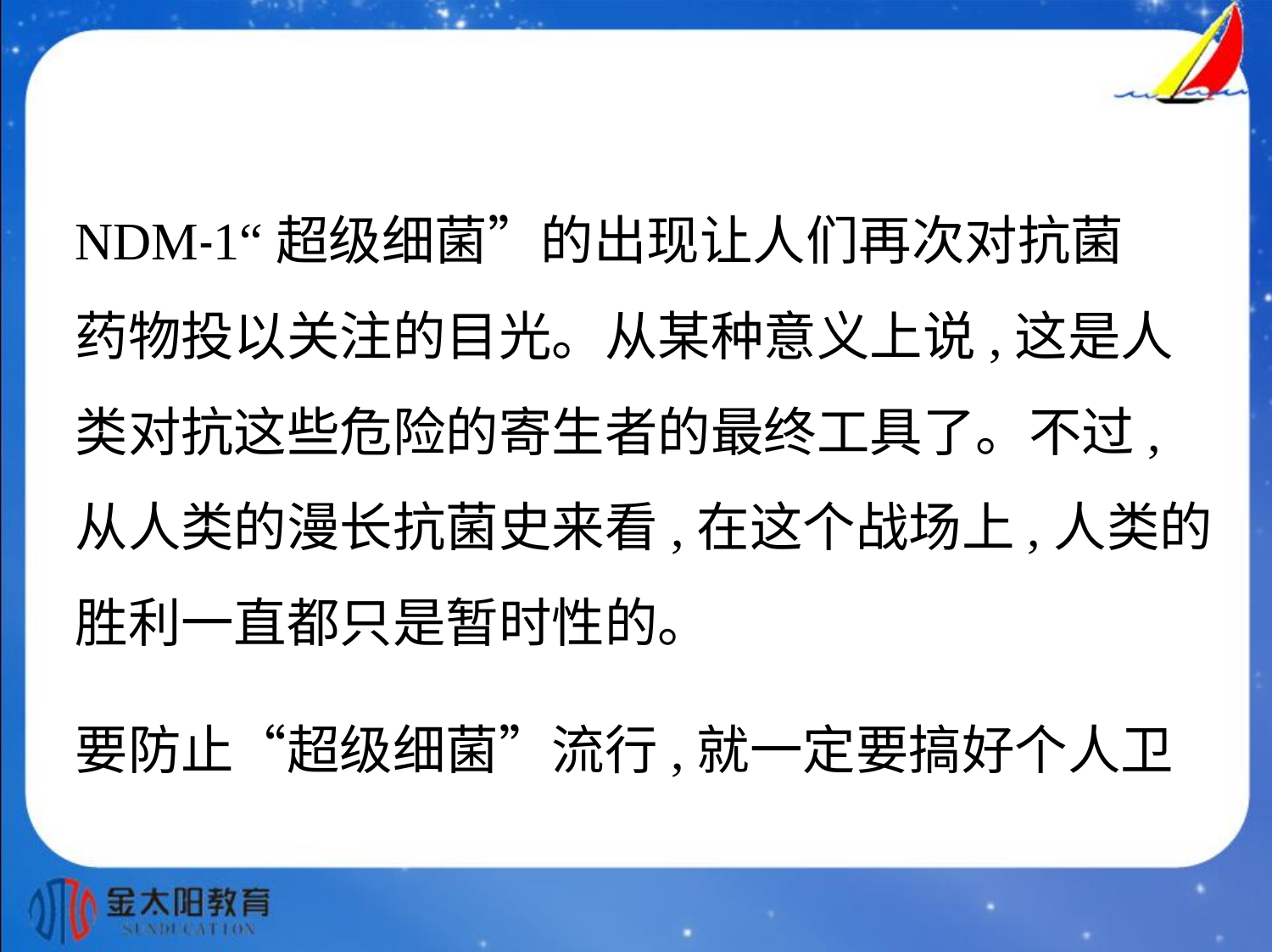

NDM-1“超级细菌”的出现让人们再次对抗菌
药物投以关注的目光。从某种意义上说,这是人
类对抗这些危险的寄生者的最终工具了。不过,
从人类的漫长抗菌史来看,在这个战场上,人类的
胜利一直都只是暂时性的。
要防止“超级细菌”流行,就一定要搞好个人卫